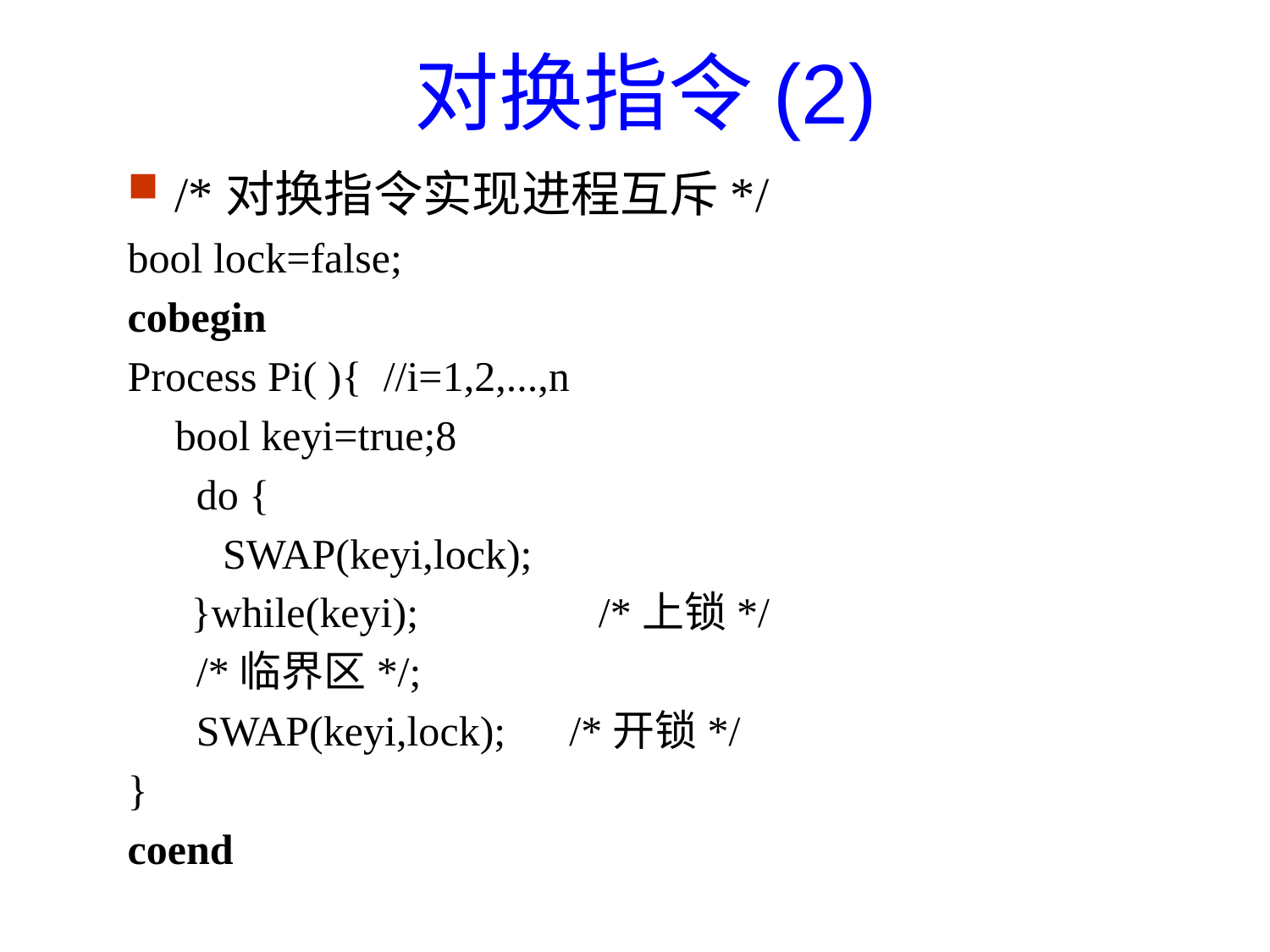

对换指令(2)
/*对换指令实现进程互斥*/
bool lock=false;
cobegin
Process Pi( ){  //i=1,2,...,n
	bool keyi=true;8
	  do {
         SWAP(keyi,lock);
      }while(keyi);                 /*上锁*/
	  /*临界区*/;
	  SWAP(keyi,lock);      /*开锁*/
}
coend